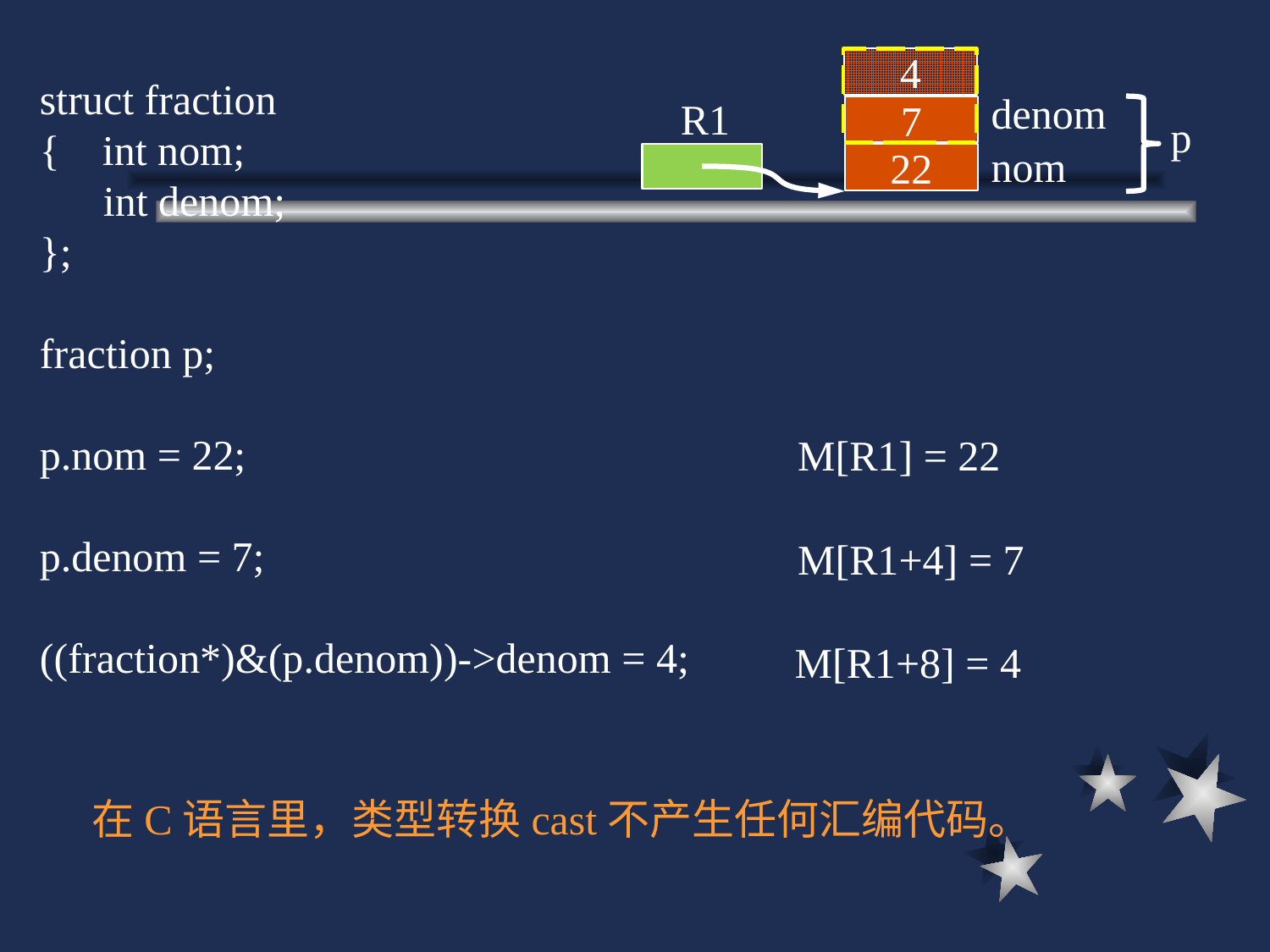

4

struct fraction
{    int nom;
      int denom;
};

fraction p;

p.nom = 22;

p.denom = 7;

((fraction*)&(p.denom))->denom = 4;
denom
R1
7

p
nom
22

M[R1] = 22
M[R1+4] = 7
M[R1+8] = 4
在C语言里，类型转换cast不产生任何汇编代码。